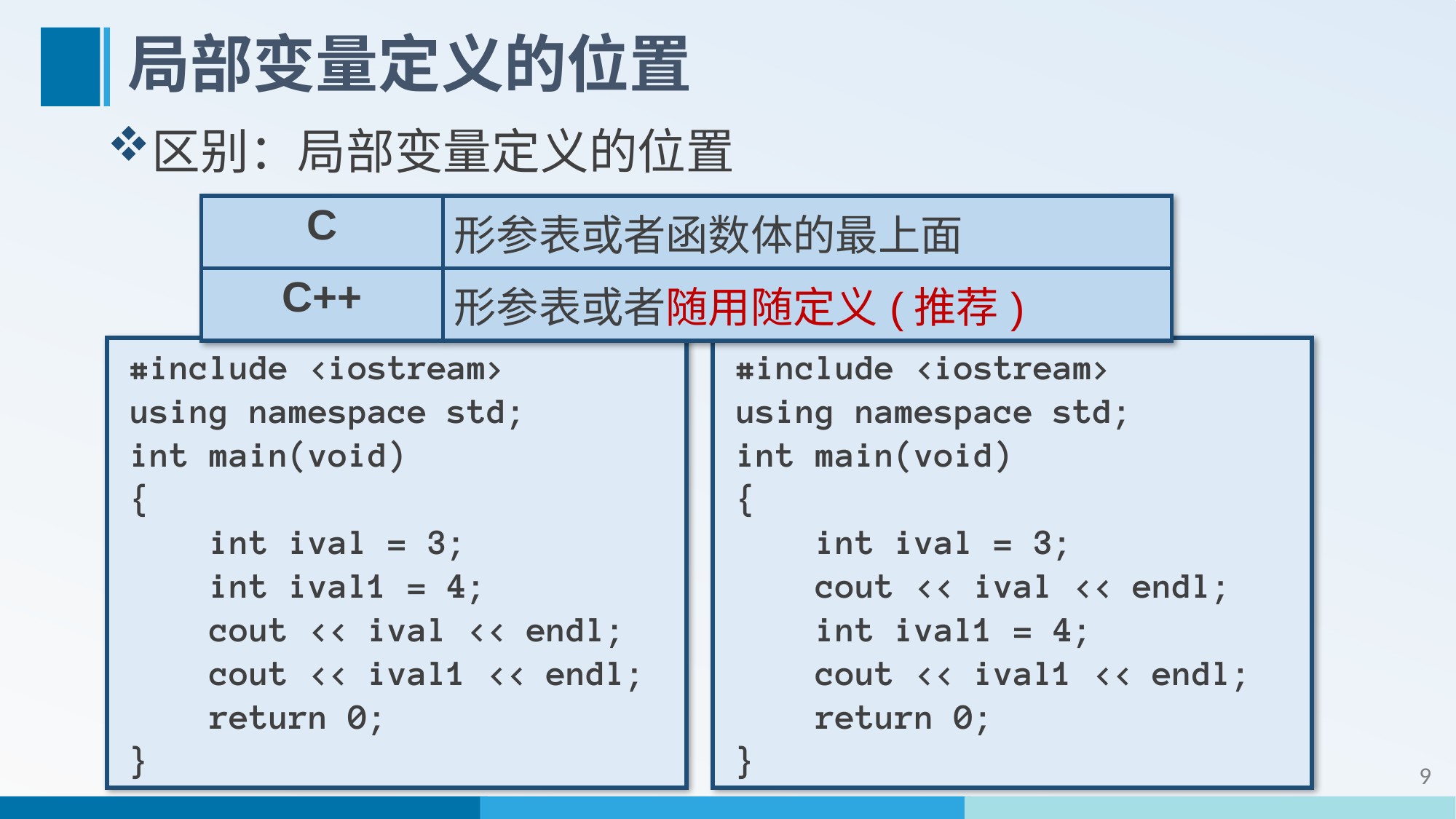

# 局部变量定义的位置
区别：局部变量定义的位置
| C | 形参表或者函数体的最上面 |
| --- | --- |
| C++ | 形参表或者随用随定义(推荐) |
#include <iostream>
using namespace std;
int main(void)
{
    int ival = 3;
    int ival1 = 4;
    cout << ival << endl;
    cout << ival1 << endl;
    return 0;
}
#include <iostream>
using namespace std;
int main(void)
{
    int ival = 3;
    cout << ival << endl;
    int ival1 = 4;
    cout << ival1 << endl;
    return 0;
}